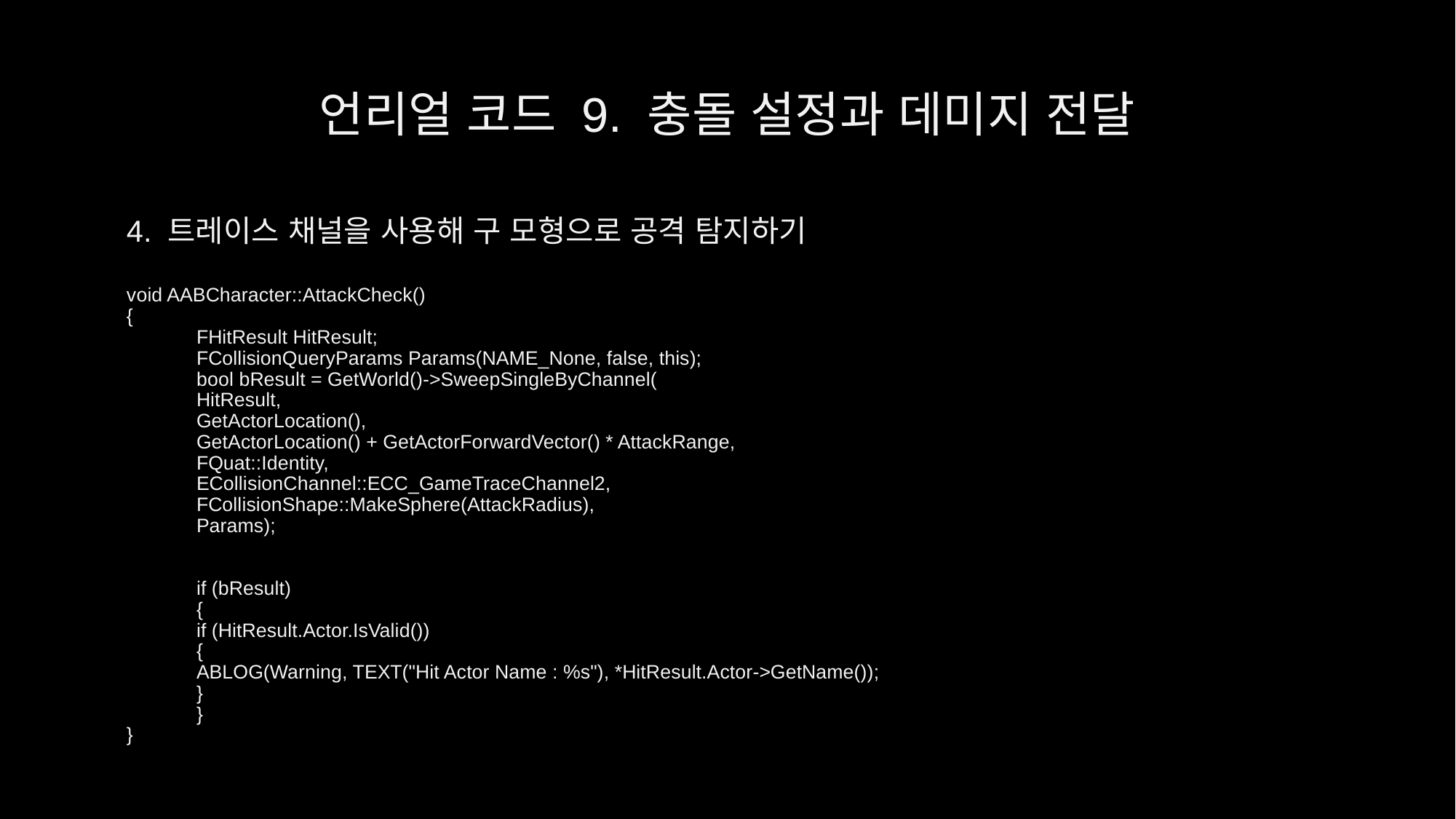

# 언리얼 코드 9. 충돌 설정과 데미지 전달
4. 트레이스 채널을 사용해 구 모형으로 공격 탐지하기
void AABCharacter::AttackCheck()
{
	FHitResult HitResult;
	FCollisionQueryParams Params(NAME_None, false, this);
	bool bResult = GetWorld()->SweepSingleByChannel(
		HitResult,
		GetActorLocation(),
		GetActorLocation() + GetActorForwardVector() * AttackRange,
		FQuat::Identity,
		ECollisionChannel::ECC_GameTraceChannel2,
		FCollisionShape::MakeSphere(AttackRadius),
		Params);

	if (bResult)
	{
		if (HitResult.Actor.IsValid())
		{
			ABLOG(Warning, TEXT("Hit Actor Name : %s"), *HitResult.Actor->GetName());
		}
	}
}